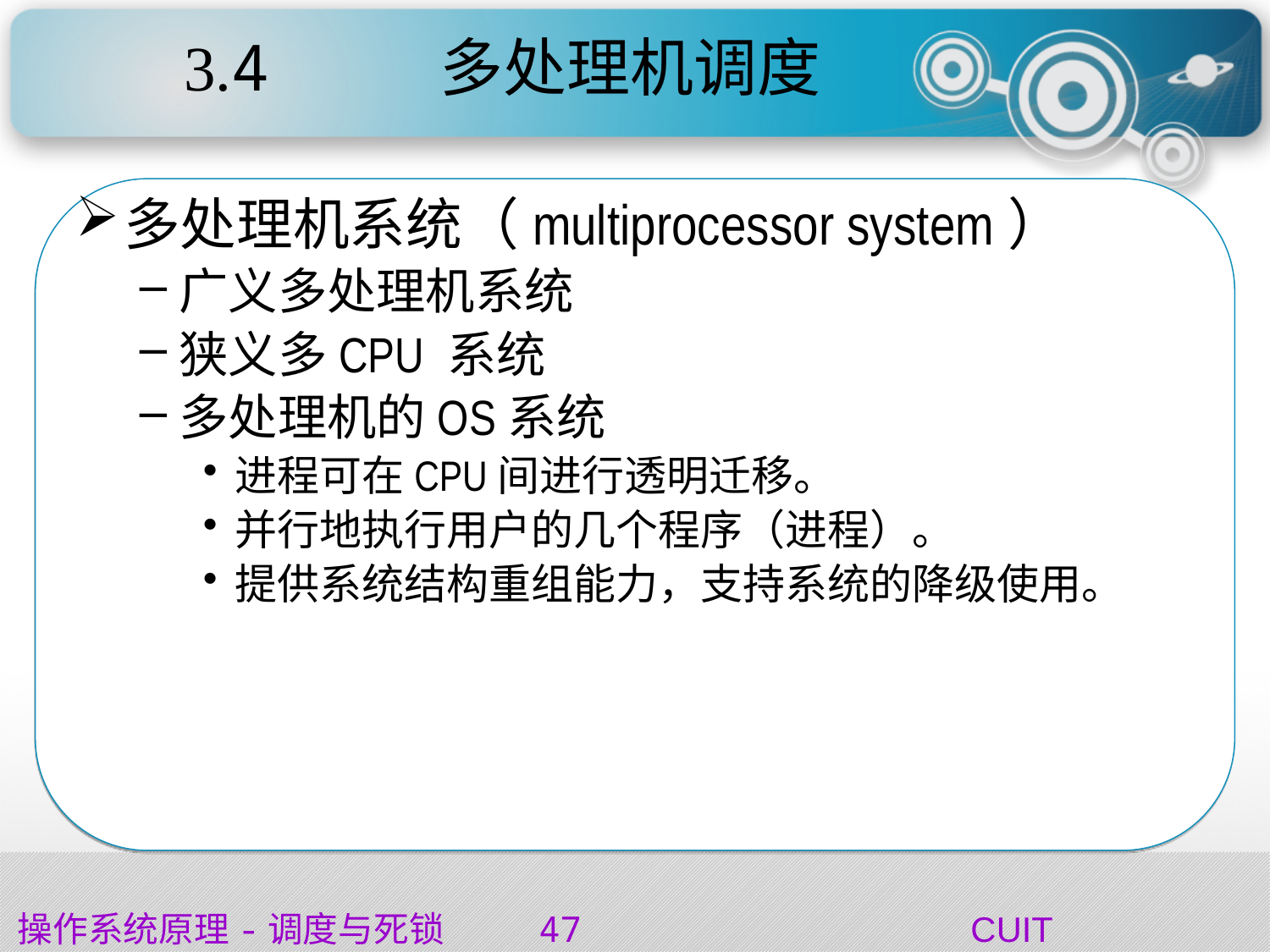

# 3.4	   多处理机调度
多处理机系统（multiprocessor system）
广义多处理机系统
狭义多CPU 系统
多处理机的OS系统
进程可在CPU间进行透明迁移。
并行地执行用户的几个程序（进程）。
提供系统结构重组能力，支持系统的降级使用。